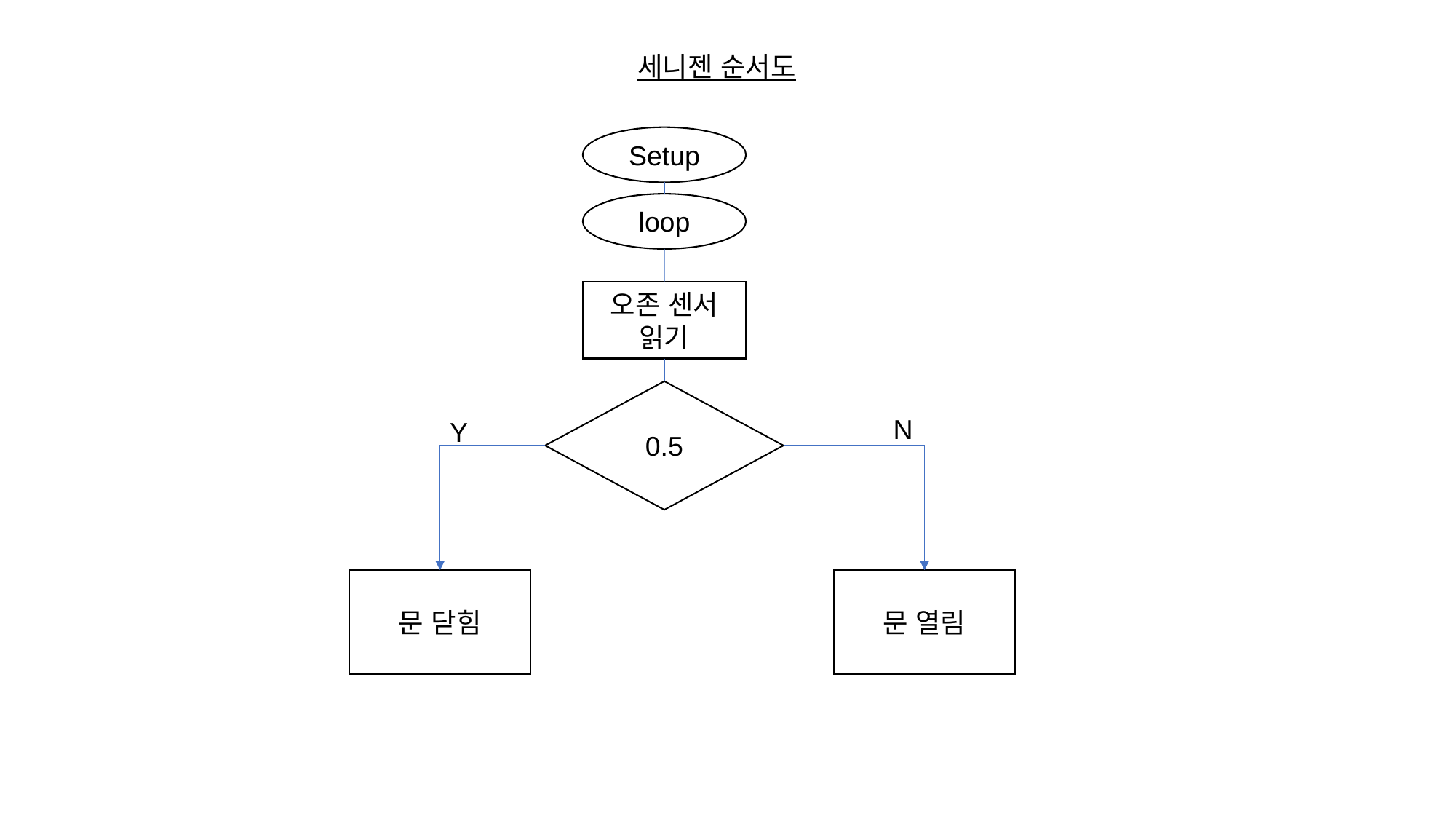

세니젠 순서도
Setup
loop
오존 센서 읽기
0.5
N
Y
문 열림
문 닫힘